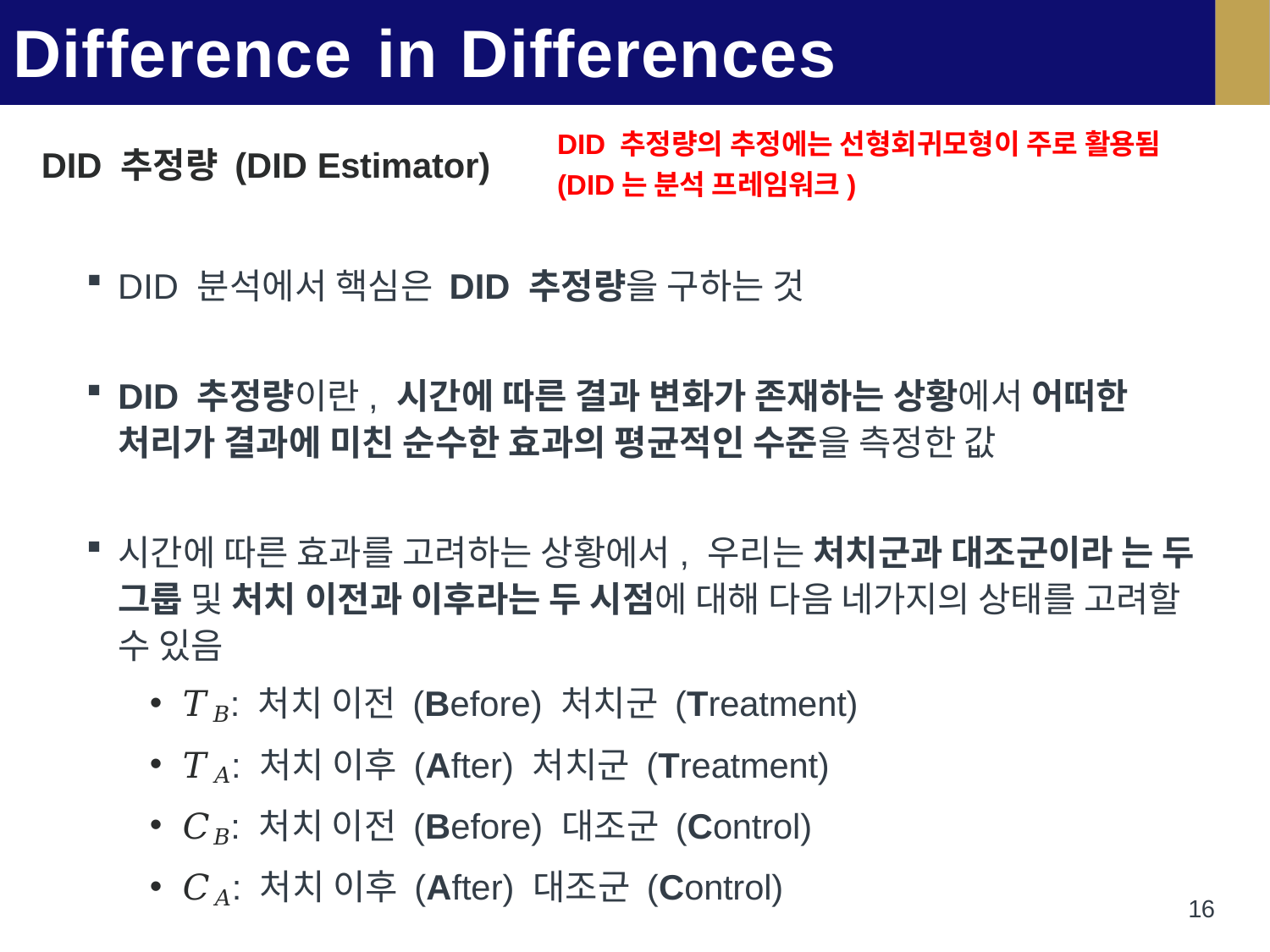

# Difference in Differences
DID 추정량의 추정에는 선형회귀모형이 주로 활용됨
(DID는 분석 프레임워크)
DID 추정량 (DID Estimator)
DID 분석에서 핵심은 DID 추정량을 구하는 것
DID 추정량이란, 시간에 따른 결과 변화가 존재하는 상황에서 어떠한 처리가 결과에 미친 순수한 효과의 평균적인 수준을 측정한 값
시간에 따른 효과를 고려하는 상황에서, 우리는 처치군과 대조군이라 는 두 그룹 및 처치 이전과 이후라는 두 시점에 대해 다음 네가지의 상태를 고려할 수 있음
𝑇𝐵: 처치 이전 (Before) 처치군 (Treatment)
𝑇𝐴: 처치 이후 (After) 처치군 (Treatment)
𝐶𝐵: 처치 이전 (Before) 대조군 (Control)
𝐶𝐴: 처치 이후 (After) 대조군 (Control)
16